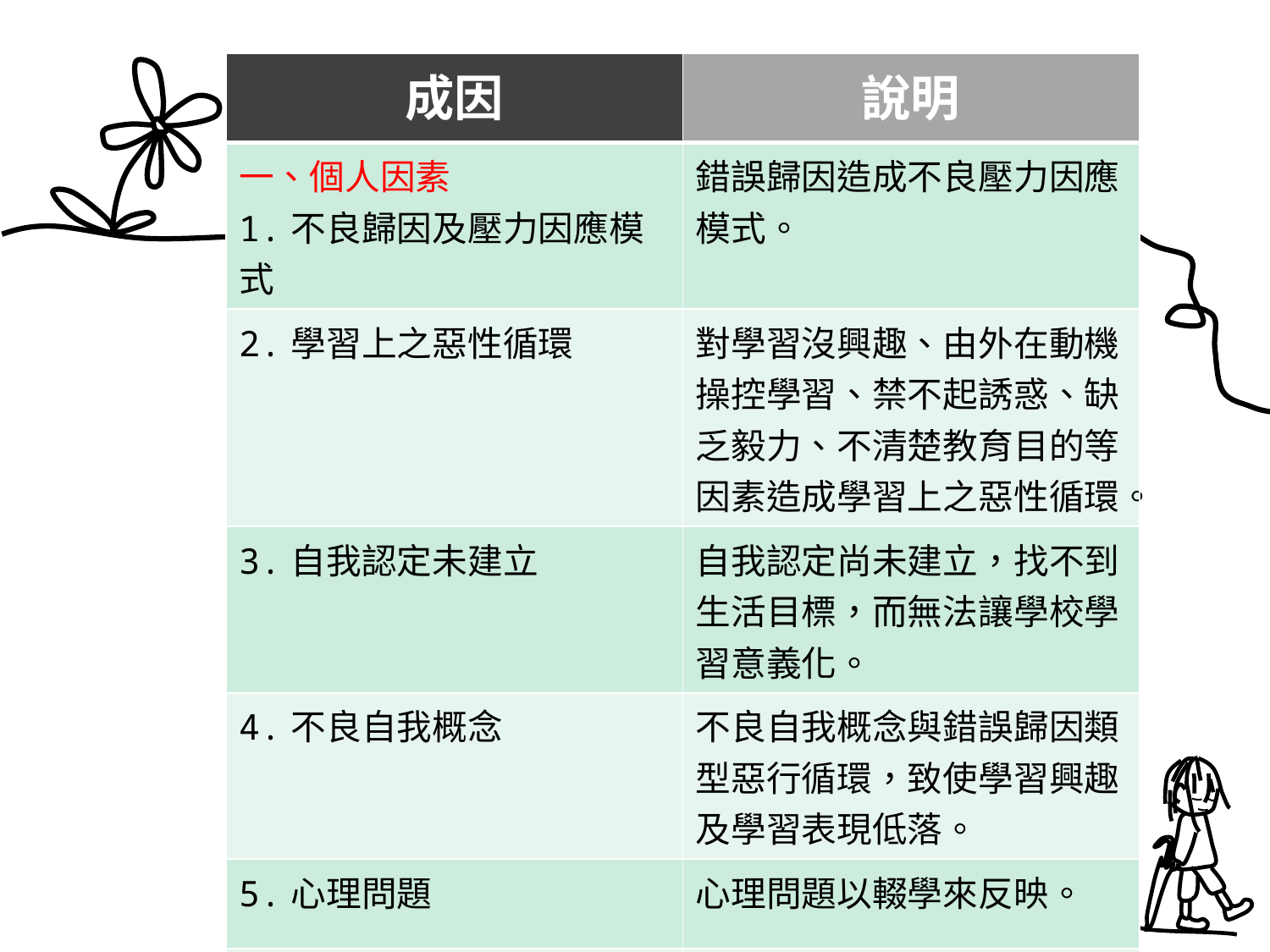

| 成因 | 說明 |
| --- | --- |
| 一、個人因素 1.不良歸因及壓力因應模式 | 錯誤歸因造成不良壓力因應模式。 |
| 2.學習上之惡性循環 | 對學習沒興趣、由外在動機操控學習、禁不起誘惑、缺乏毅力、不清楚教育目的等因素造成學習上之惡性循環。 |
| 3.自我認定未建立 | 自我認定尚未建立，找不到生活目標，而無法讓學校學習意義化。 |
| 4.不良自我概念 | 不良自我概念與錯誤歸因類型惡行循環，致使學習興趣及學習表現低落。 |
| 5.心理問題 | 心理問題以輟學來反映。 |
| 6.心理疾病 | 因為心理疾病而無法正常學習。 |